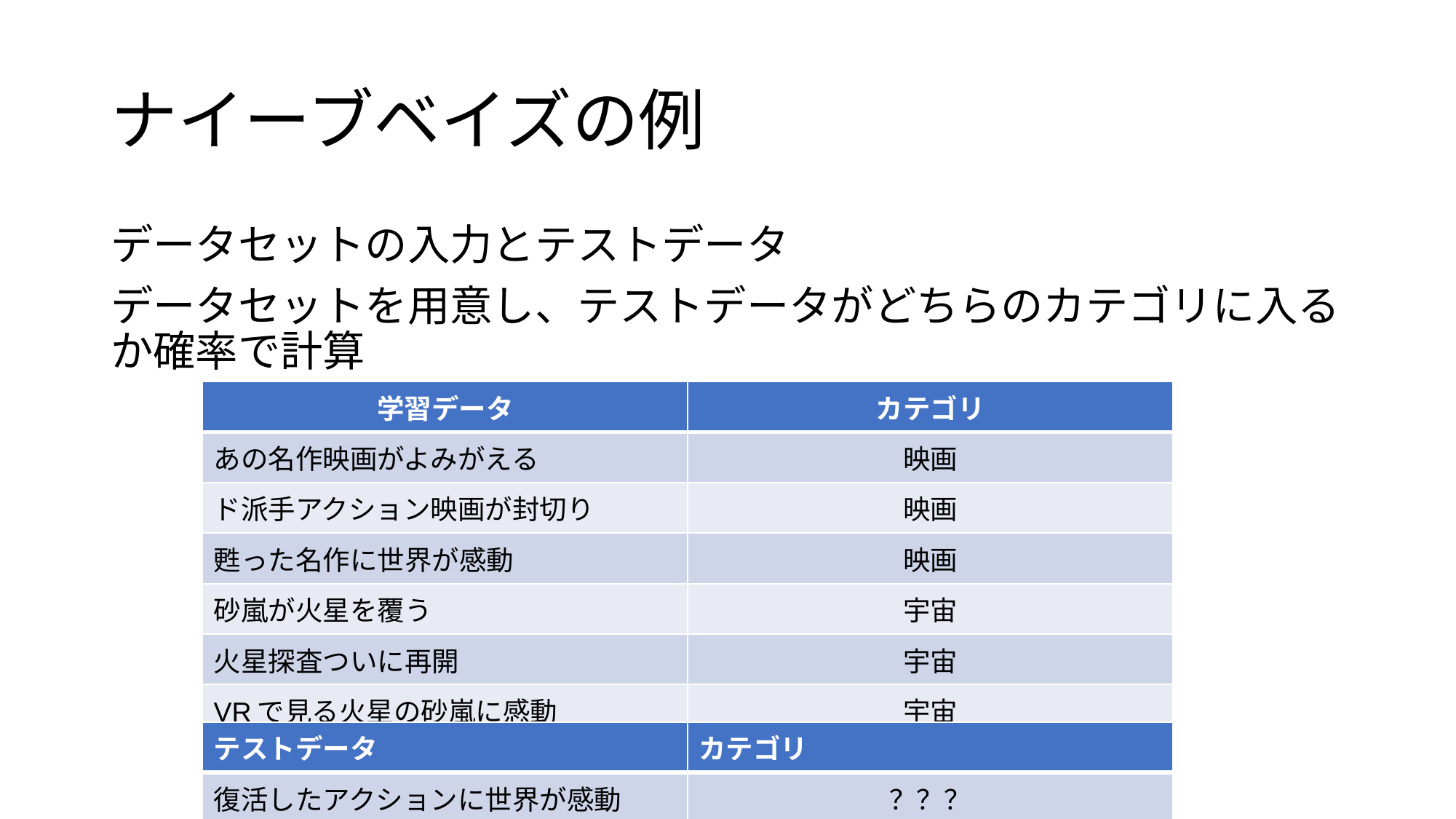

# ナイーブベイズの例
データセットの入力とテストデータ
データセットを用意し、テストデータがどちらのカテゴリに入るか確率で計算

| 学習データ | カテゴリ |
| --- | --- |
| あの名作映画がよみがえる | 映画 |
| ド派手アクション映画が封切り | 映画 |
| 甦った名作に世界が感動 | 映画 |
| 砂嵐が火星を覆う | 宇宙 |
| 火星探査ついに再開 | 宇宙 |
| VRで見る火星の砂嵐に感動 | 宇宙 |
| テストデータ | カテゴリ |
| --- | --- |
| 復活したアクションに世界が感動 | ？？？ |